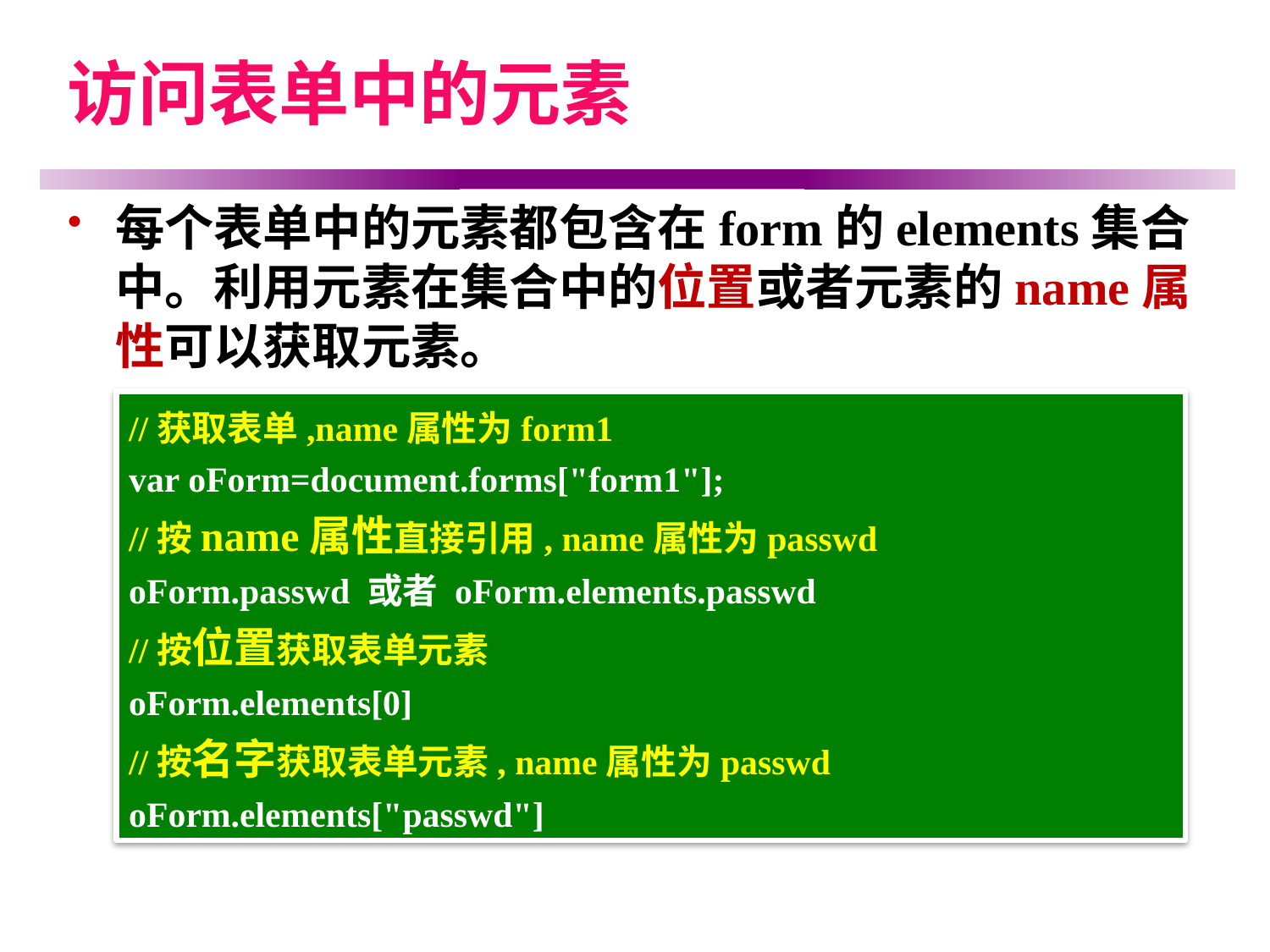

# 访问表单中的元素
每个表单中的元素都包含在form的elements集合中。利用元素在集合中的位置或者元素的name属性可以获取元素。
//获取表单,name属性为form1
var oForm=document.forms["form1"];
//按name属性直接引用, name属性为passwd
oForm.passwd 或者 oForm.elements.passwd
//按位置获取表单元素
oForm.elements[0]
//按名字获取表单元素, name属性为passwd
oForm.elements["passwd"]